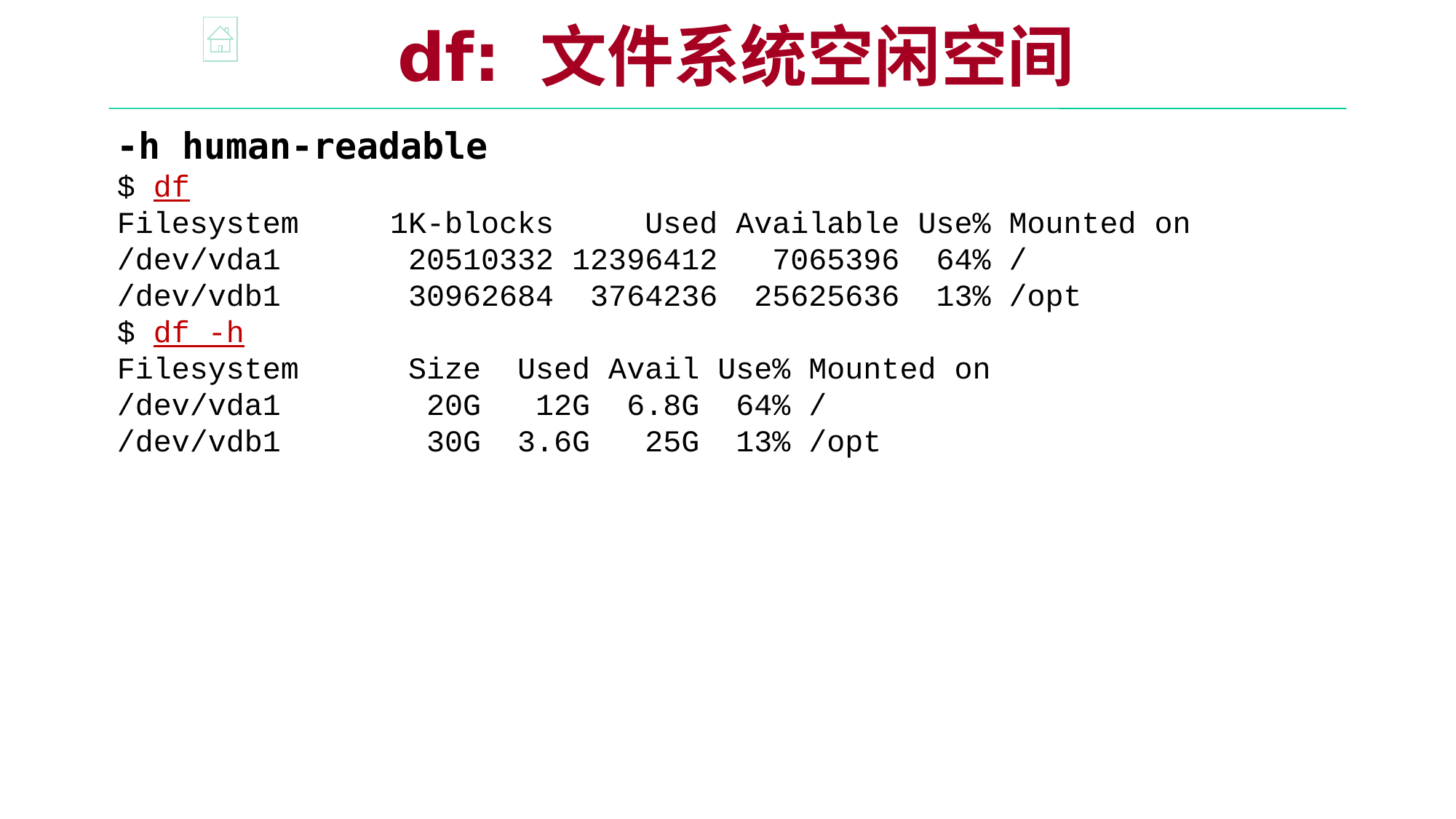

df: 文件系统空闲空间

-h human-readable
$ df
Filesystem     1K-blocks     Used Available Use% Mounted on
/dev/vda1       20510332 12396412   7065396  64% /
/dev/vdb1       30962684  3764236  25625636  13% /opt
$ df -h
Filesystem      Size  Used Avail Use% Mounted on
/dev/vda1        20G   12G  6.8G  64% /
/dev/vdb1        30G  3.6G   25G  13% /opt